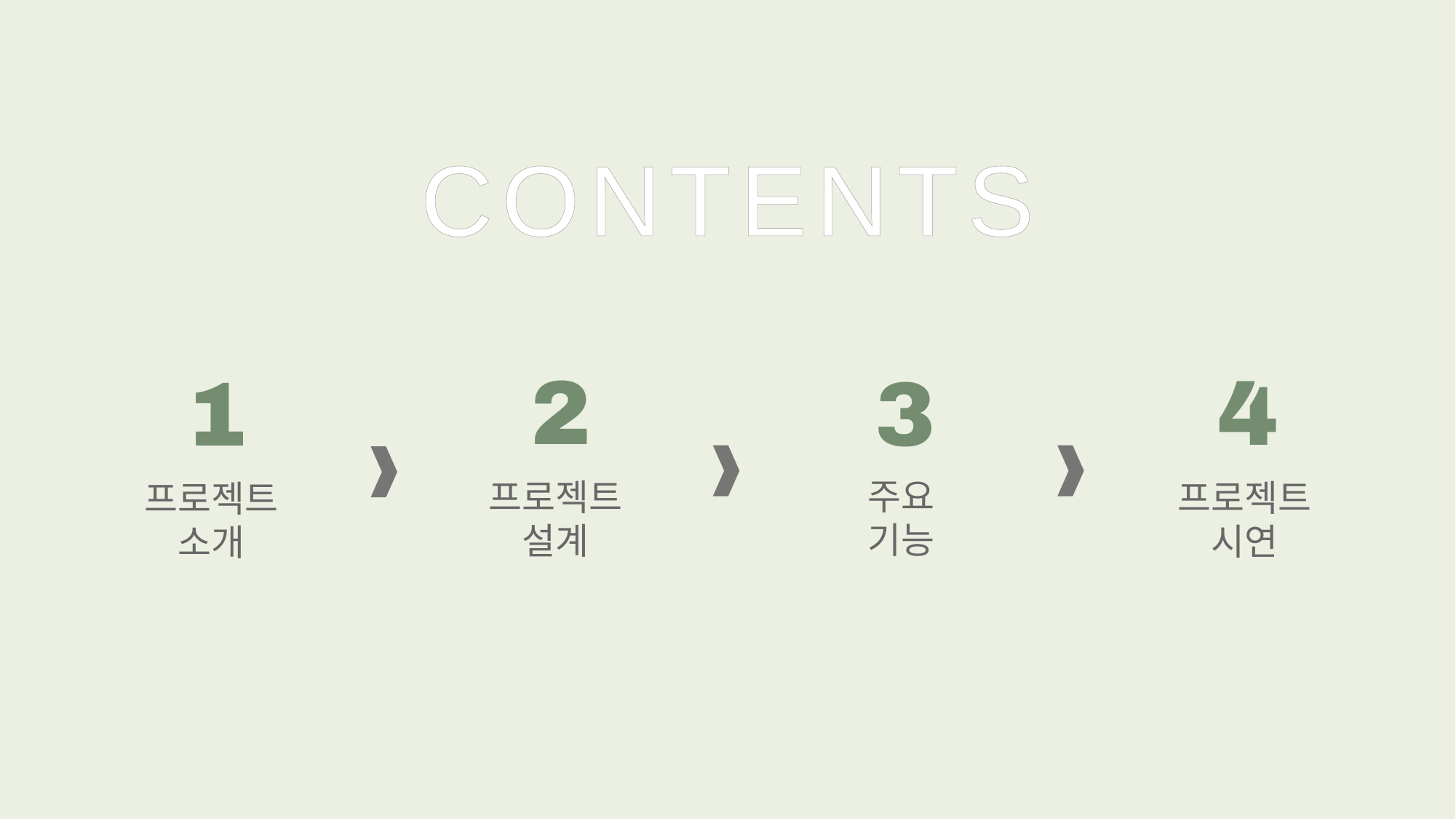

CONTENTS

2
4
3
1

주요
기능
프로젝트
설계
프로젝트
시연
프로젝트
소개